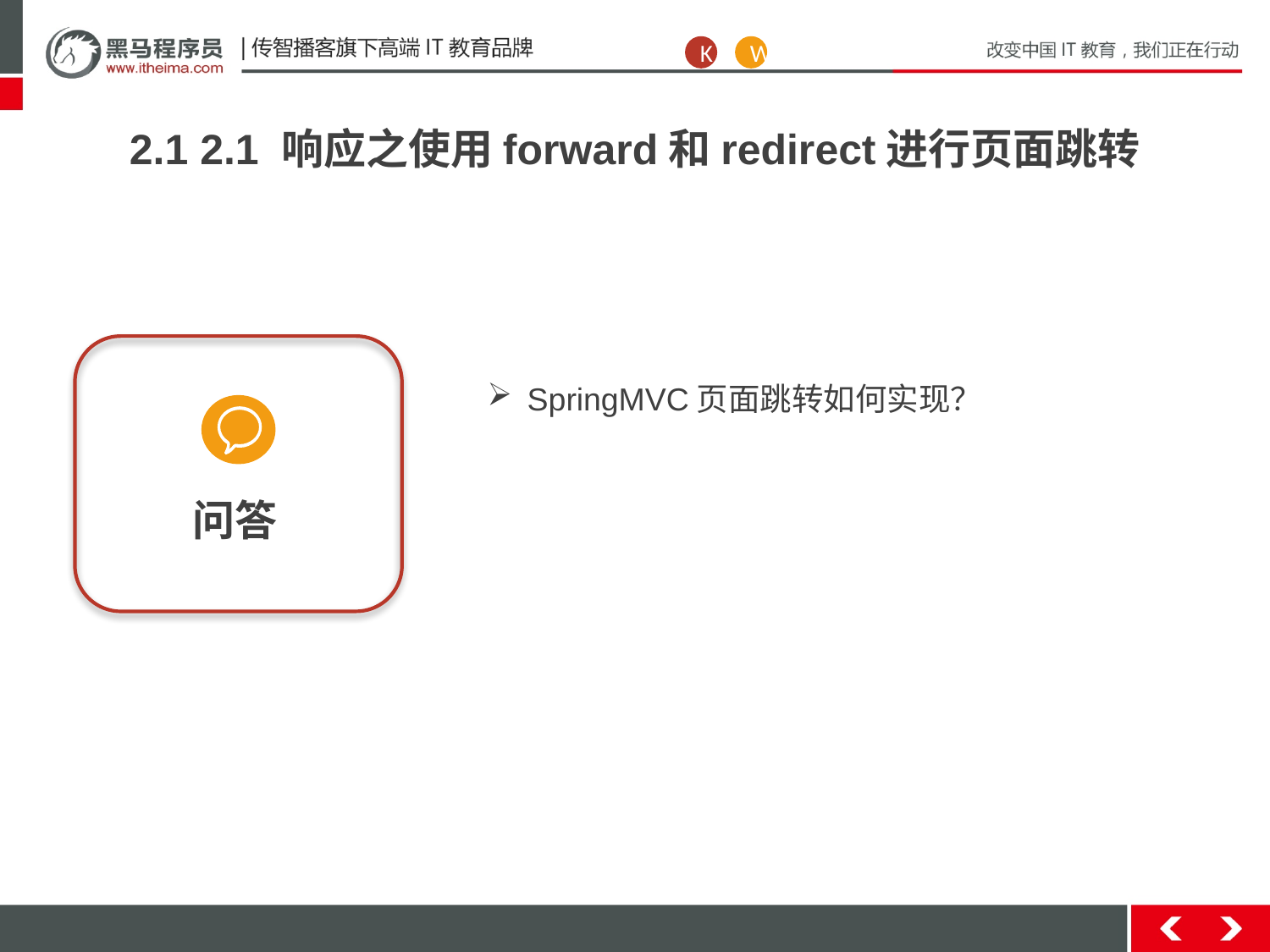

K
W
2.1 2.1 响应之使用forward和redirect进行页面跳转

问答
SpringMVC页面跳转如何实现？